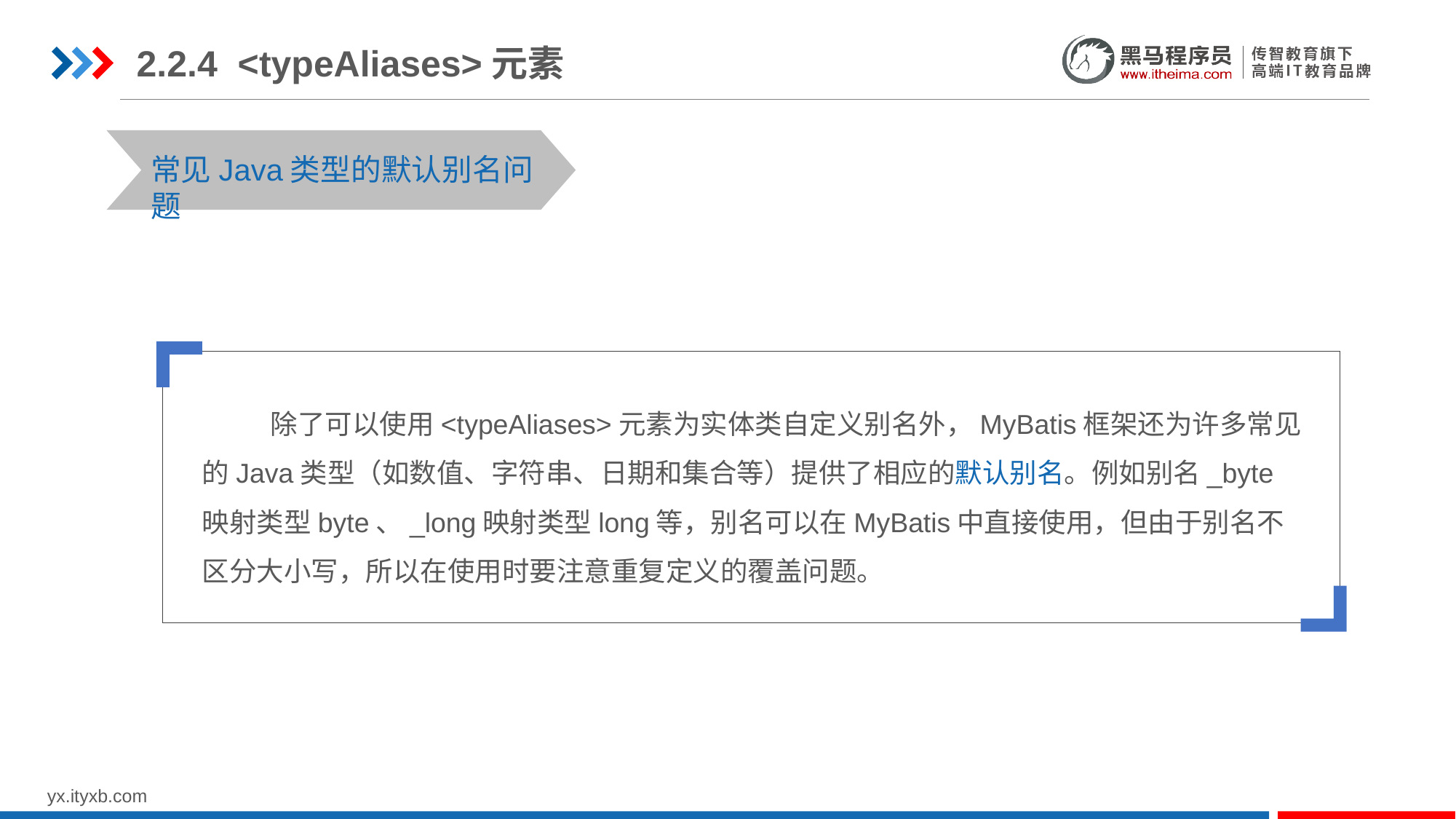

2.2.4  <typeAliases>元素

常见Java类型的默认别名问题

          除了可以使用<typeAliases>元素为实体类自定义别名外，MyBatis框架还为许多常见的Java类型（如数值、字符串、日期和集合等）提供了相应的默认别名。例如别名_byte映射类型byte、_long映射类型long等，别名可以在MyBatis中直接使用，但由于别名不区分大小写，所以在使用时要注意重复定义的覆盖问题。